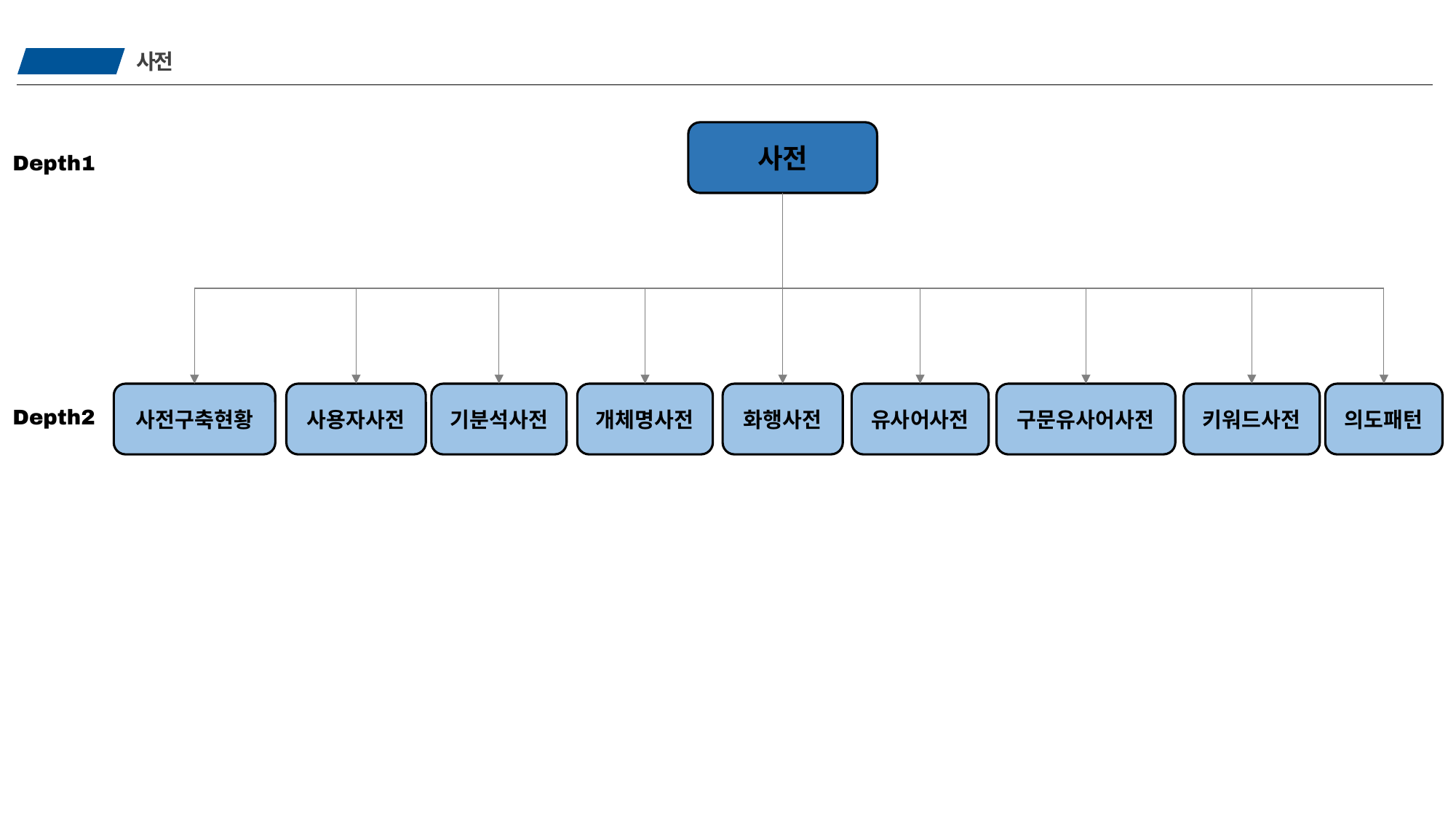

사전

5
사전
Depth1
Depth2
사전구축현황
사용자사전
기분석사전
개체명사전
화행사전
유사어사전
구문유사어사전
키워드사전
의도패턴